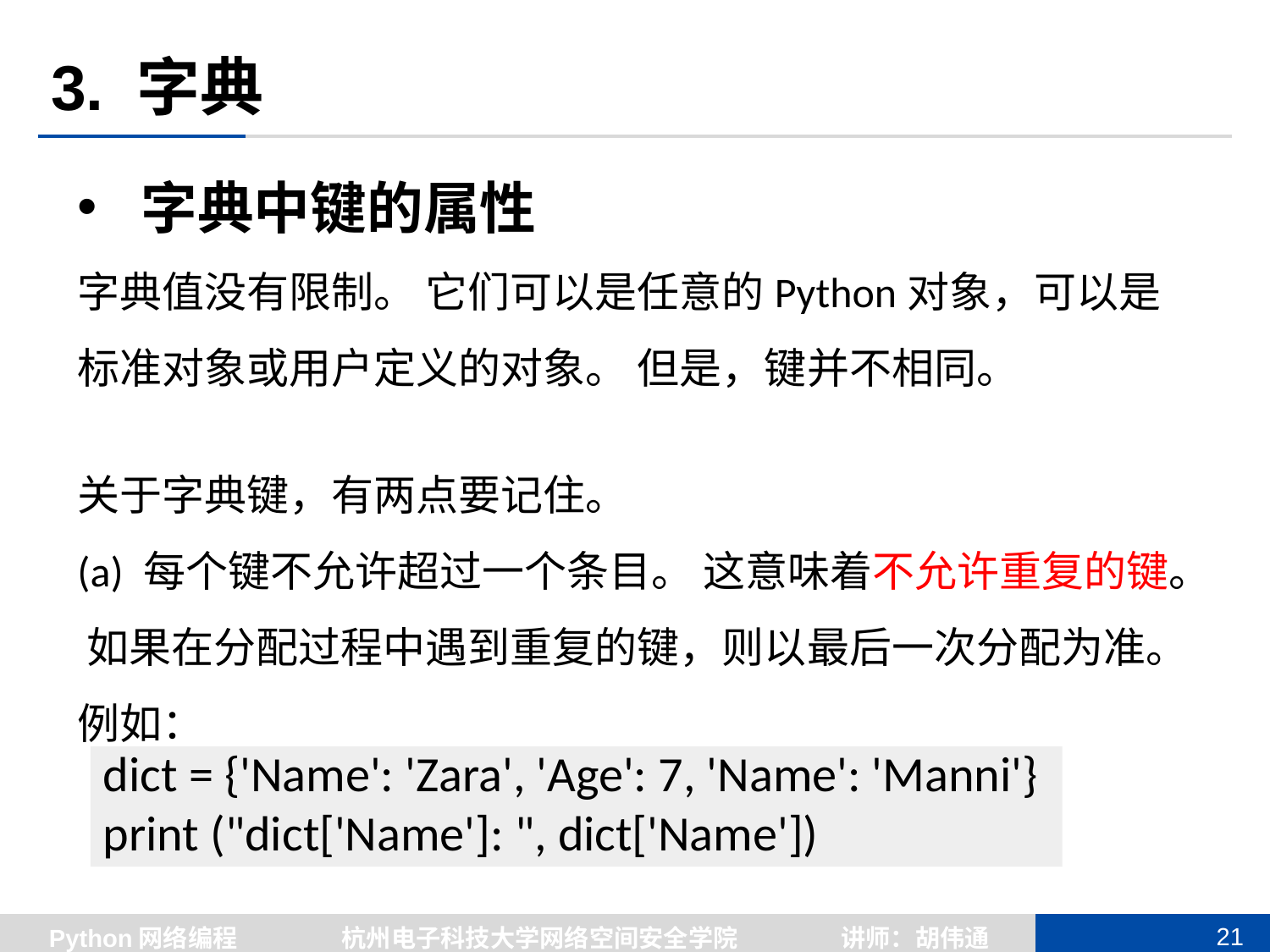

# 3. 字典
字典中键的属性
字典值没有限制。 它们可以是任意的Python对象，可以是标准对象或用户定义的对象。 但是，键并不相同。

关于字典键，有两点要记住。
(a) 每个键不允许超过一个条目。 这意味着不允许重复的键。 如果在分配过程中遇到重复的键，则以最后一次分配为准。 例如：
dict = {'Name': 'Zara', 'Age': 7, 'Name': 'Manni'}
print ("dict['Name']: ", dict['Name'])